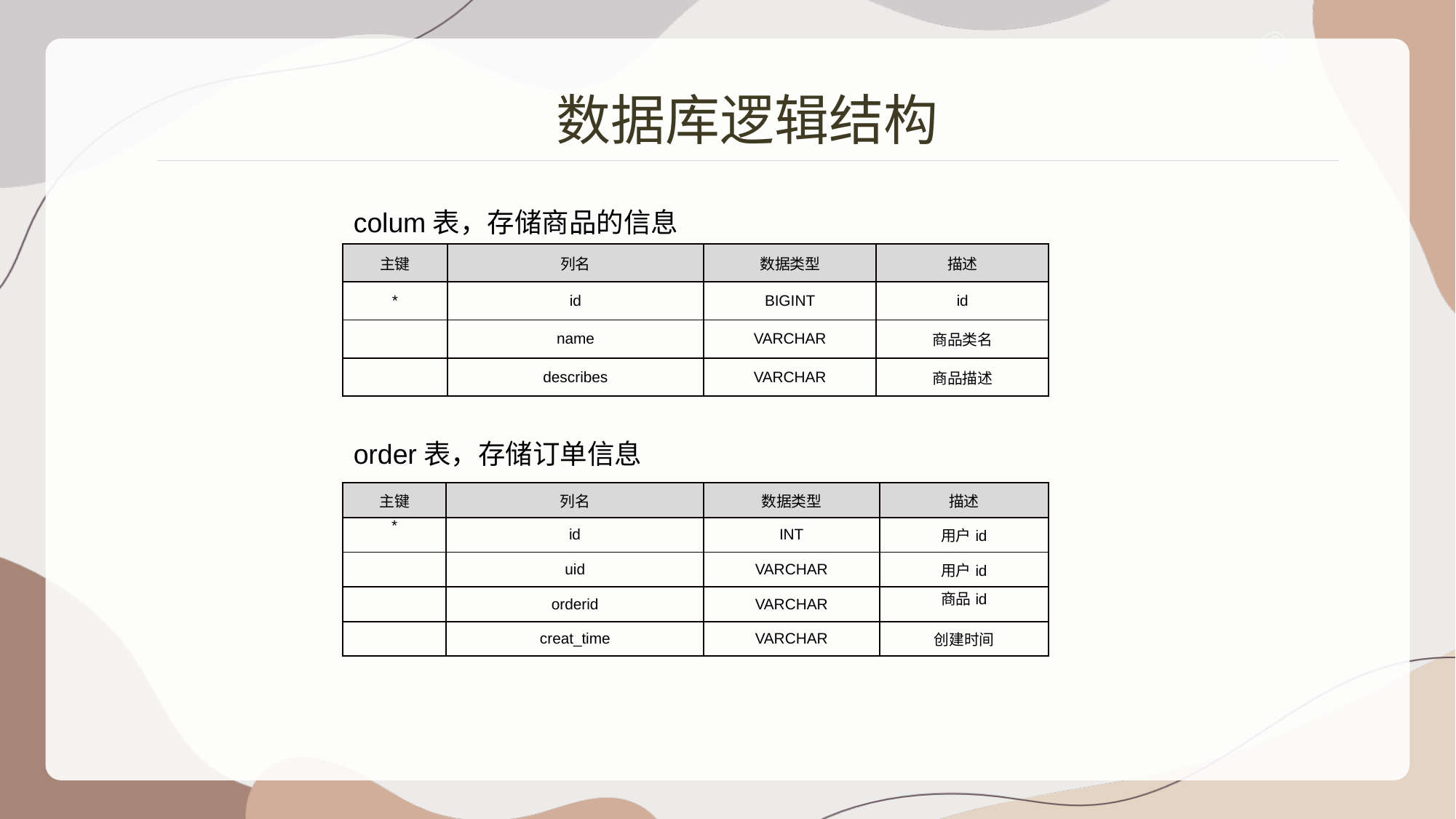

数据库逻辑结构
colum表，存储商品的信息
| 主键 | 列名 | 数据类型 | 描述 |
| --- | --- | --- | --- |
| \* | id | BIGINT | id |
|  | name | VARCHAR | 商品类名 |
|  | describes | VARCHAR | 商品描述 |
order表，存储订单信息
| 主键 | 列名 | 数据类型 | 描述 |
| --- | --- | --- | --- |
| \* | id | INT | 用户id |
|  | uid | VARCHAR | 用户id |
|  | orderid | VARCHAR | 商品id |
|  | creat\_time | VARCHAR | 创建时间 |